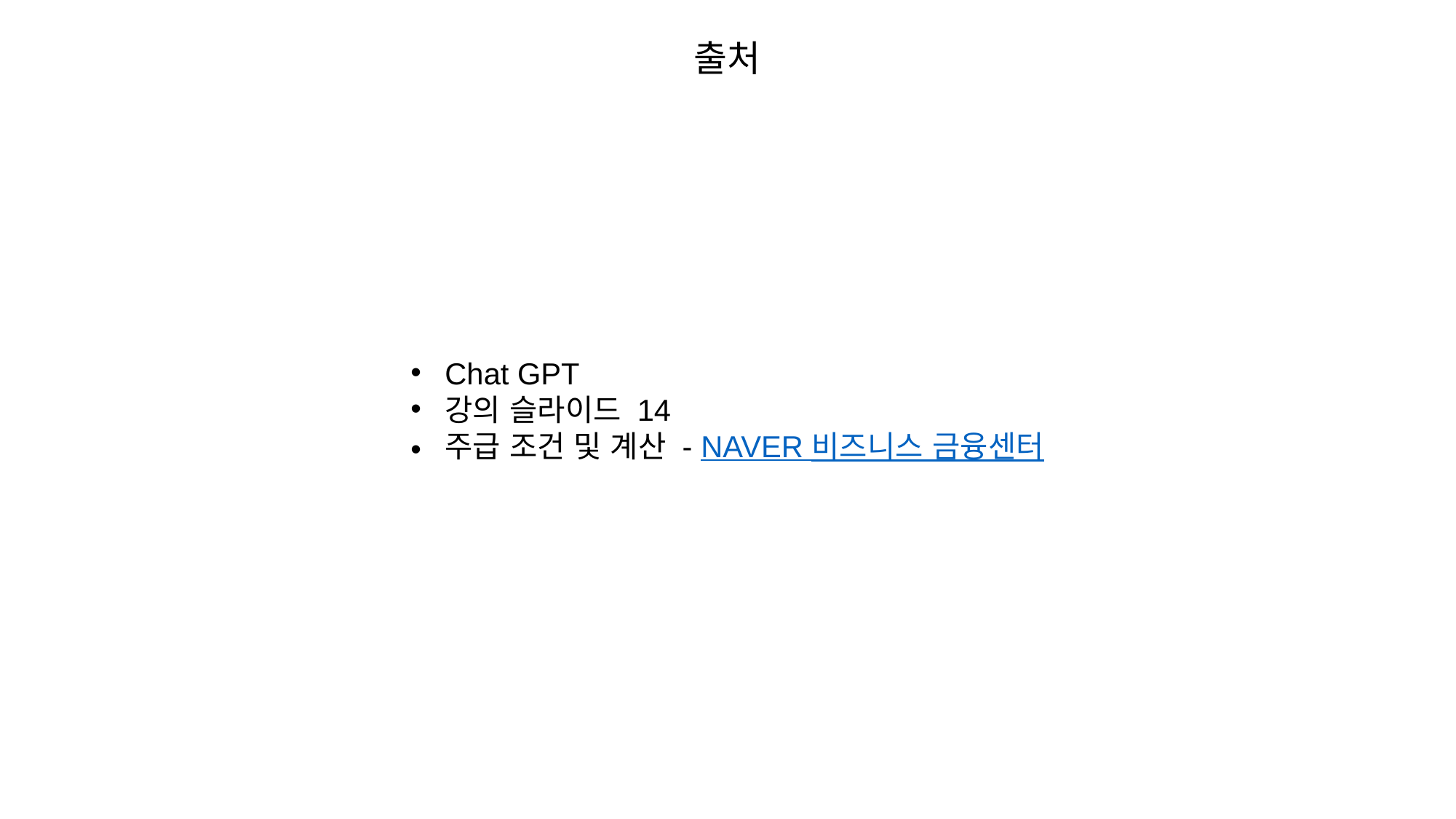

출처
Chat GPT
강의 슬라이드 14
주급 조건 및 계산 - NAVER 비즈니스 금융센터